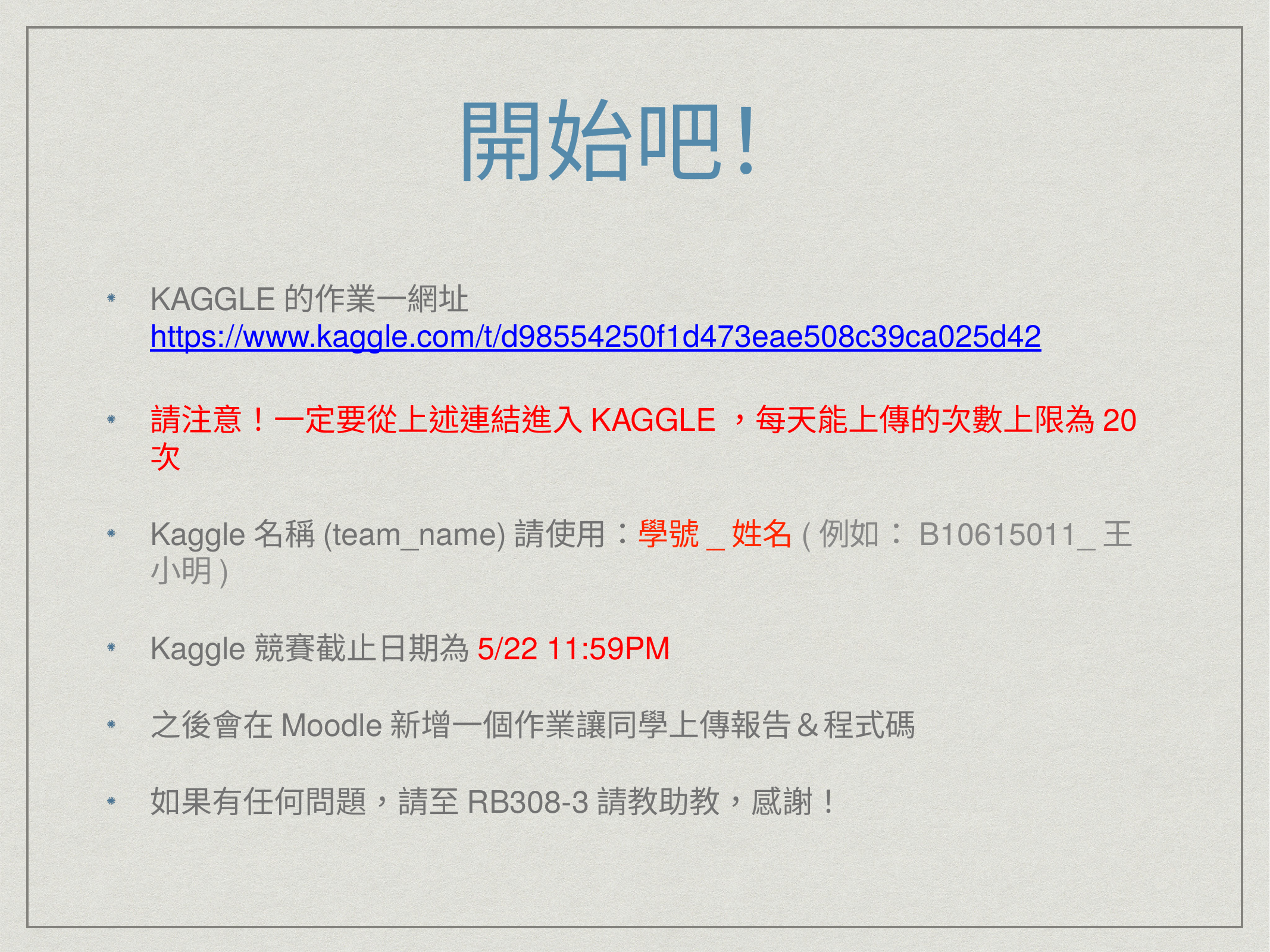

# 開始吧！
KAGGLE的作業一網址
https://www.kaggle.com/t/d98554250f1d473eae508c39ca025d42
請注意！一定要從上述連結進入KAGGLE，每天能上傳的次數上限為20次
Kaggle名稱(team_name)請使用：學號_姓名(例如：B10615011_王小明)
Kaggle競賽截止日期為5/22 11:59PM
之後會在Moodle新增一個作業讓同學上傳報告＆程式碼
如果有任何問題，請至RB308-3請教助教，感謝！